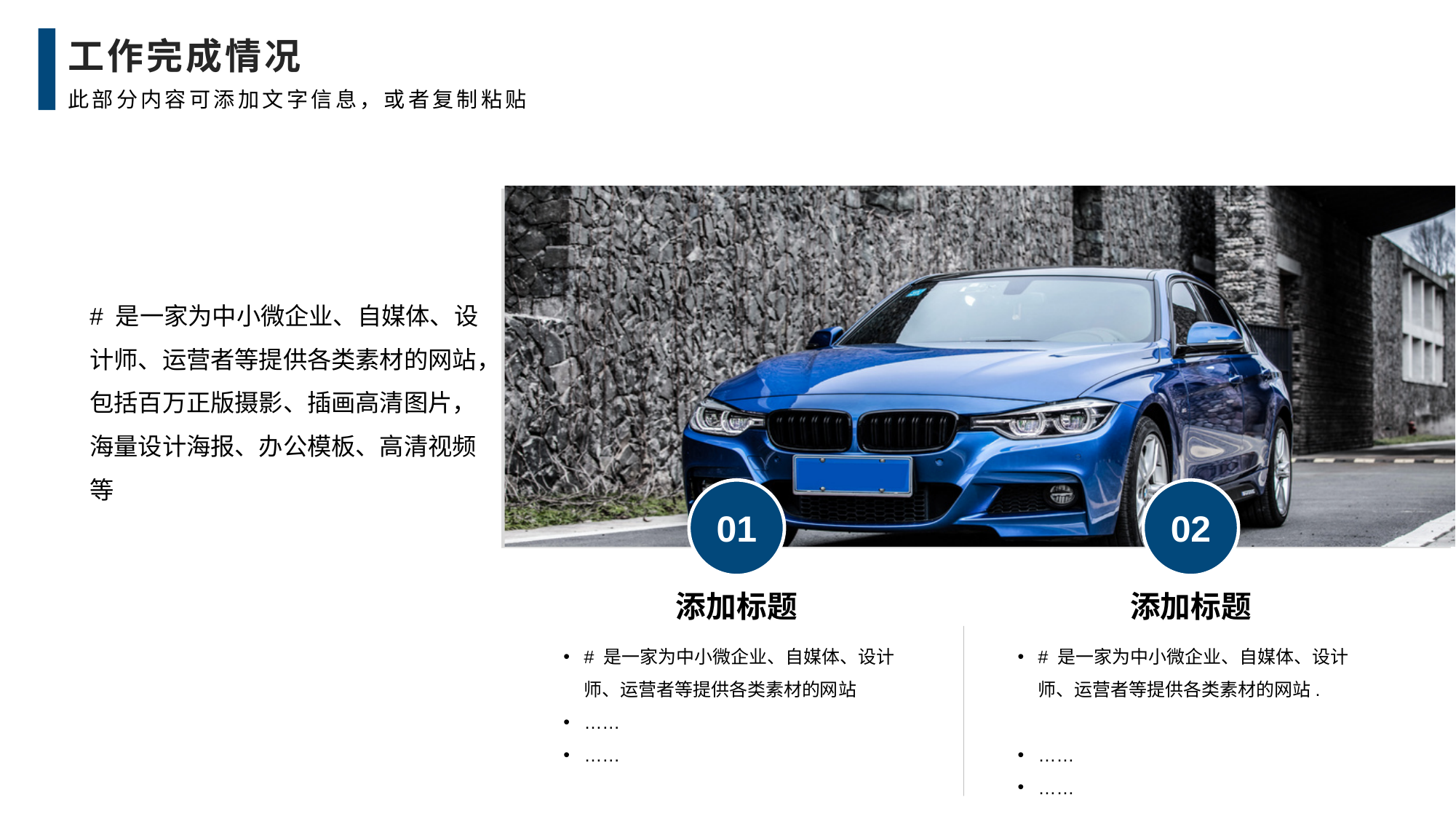

工作完成情况

此部分内容可添加文字信息，或者复制粘贴

# 是一家为中小微企业、自媒体、设计师、运营者等提供各类素材的网站，包括百万正版摄影、插画高清图片，海量设计海报、办公模板、高清视频等
01
添加标题
# 是一家为中小微企业、自媒体、设计师、运营者等提供各类素材的网站
……
……
02
添加标题
# 是一家为中小微企业、自媒体、设计师、运营者等提供各类素材的网站.

……
……